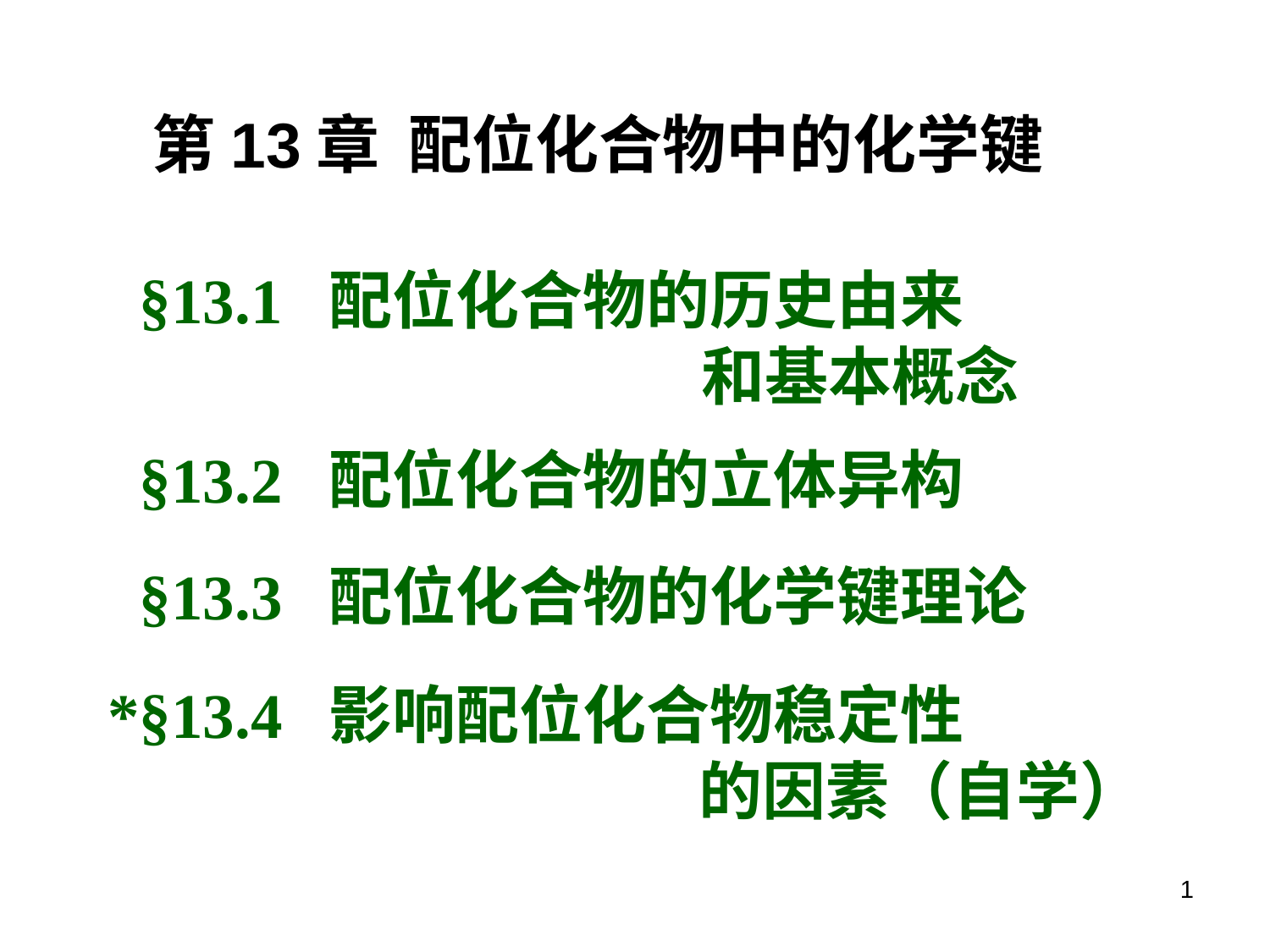

# 第13章  配位化合物中的化学键
§13.1  配位化合物的历史由来
                                      和基本概念
§13.2  配位化合物的立体异构
§13.3  配位化合物的化学键理论
*§13.4  影响配位化合物稳定性
                                        的因素（自学）
1